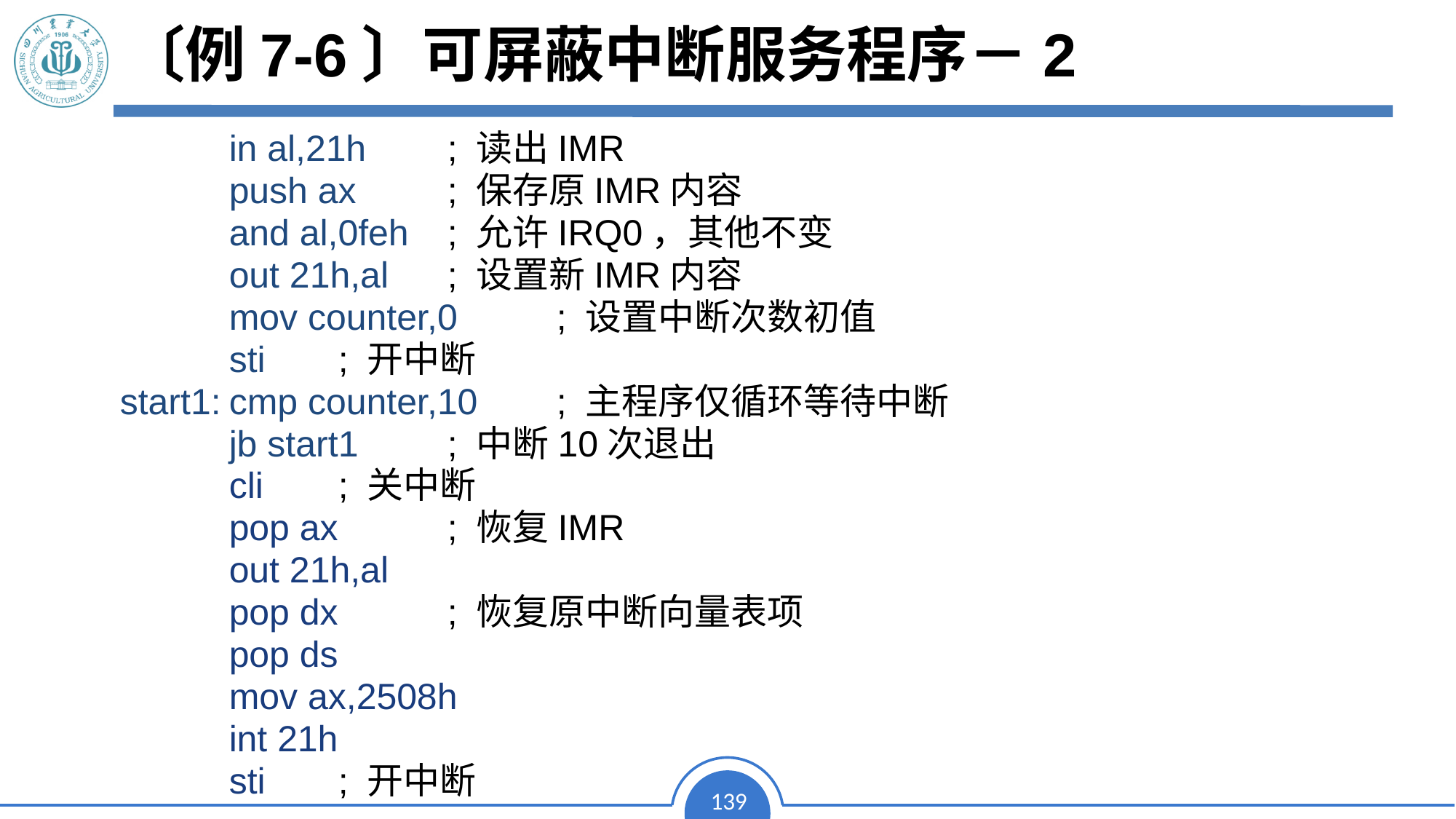

# 〔例7-6〕可屏蔽中断服务程序－2
	in al,21h	; 读出IMR
	push ax	; 保存原IMR内容
	and al,0feh	; 允许IRQ0，其他不变
	out 21h,al	; 设置新IMR内容
	mov counter,0	; 设置中断次数初值
	sti	; 开中断
start1:	cmp counter,10	; 主程序仅循环等待中断
	jb start1	; 中断10次退出
	cli	; 关中断
	pop ax	; 恢复IMR
	out 21h,al
	pop dx	; 恢复原中断向量表项
	pop ds
	mov ax,2508h
	int 21h
	sti	; 开中断